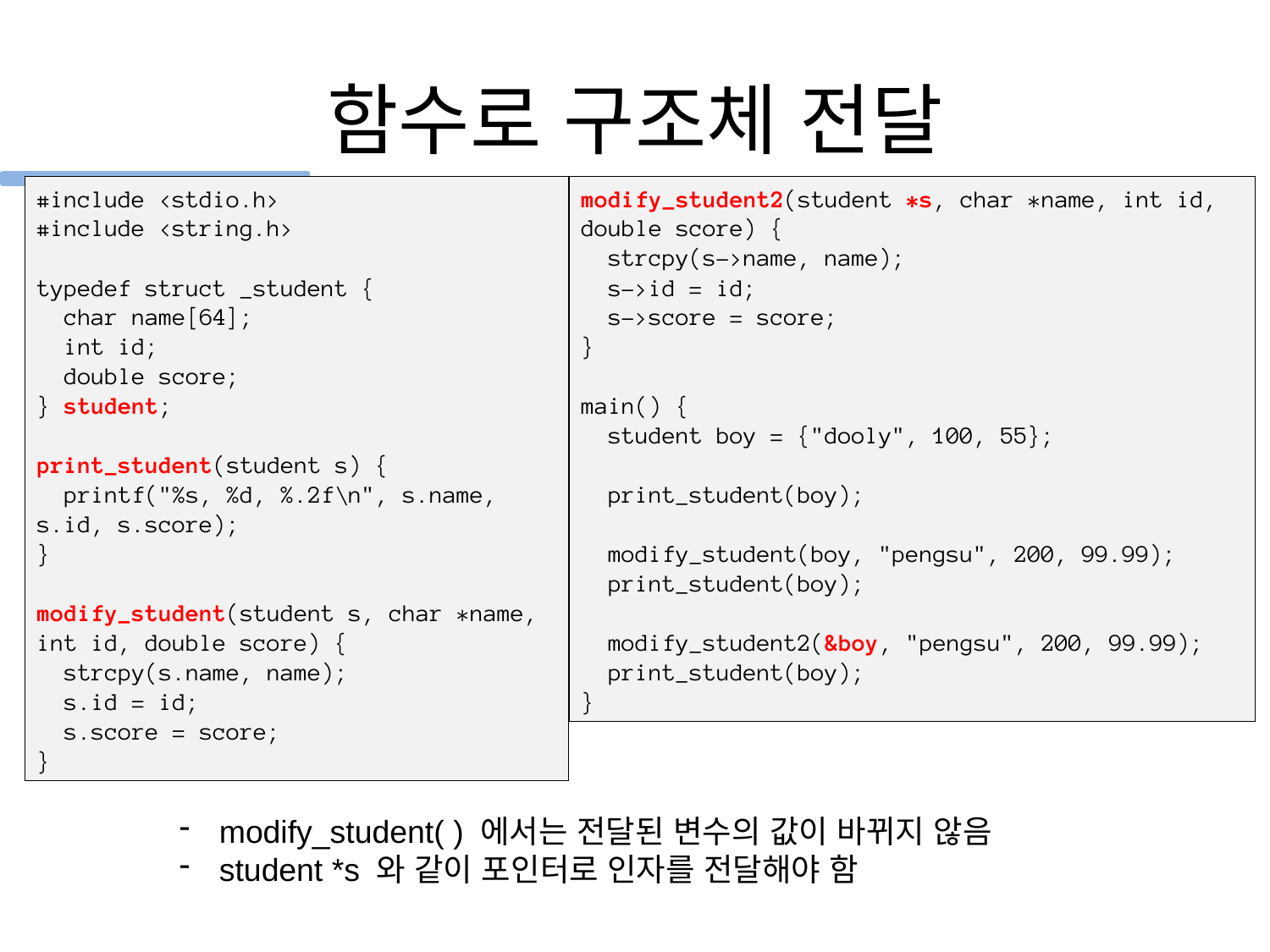

# 함수로 구조체 전달

modify_student2(student *s, char *name, int id, double score) {
  strcpy(s->name, name);
  s->id = id;
  s->score = score;
}

main() {
  student boy = {"dooly", 100, 55};

  print_student(boy);

  modify_student(boy, "pengsu", 200, 99.99);
  print_student(boy);

  modify_student2(&boy, "pengsu", 200, 99.99);
  print_student(boy);
}
#include <stdio.h>
#include <string.h>

typedef struct _student {
  char name[64];
  int id;
  double score;
} student;

print_student(student s) {
  printf("%s, %d, %.2f\n", s.name, s.id, s.score);
}

modify_student(student s, char *name, int id, double score) {
  strcpy(s.name, name);
  s.id = id;
  s.score = score;
}
modify_student( ) 에서는 전달된 변수의 값이 바뀌지 않음
student *s 와 같이 포인터로 인자를 전달해야 함